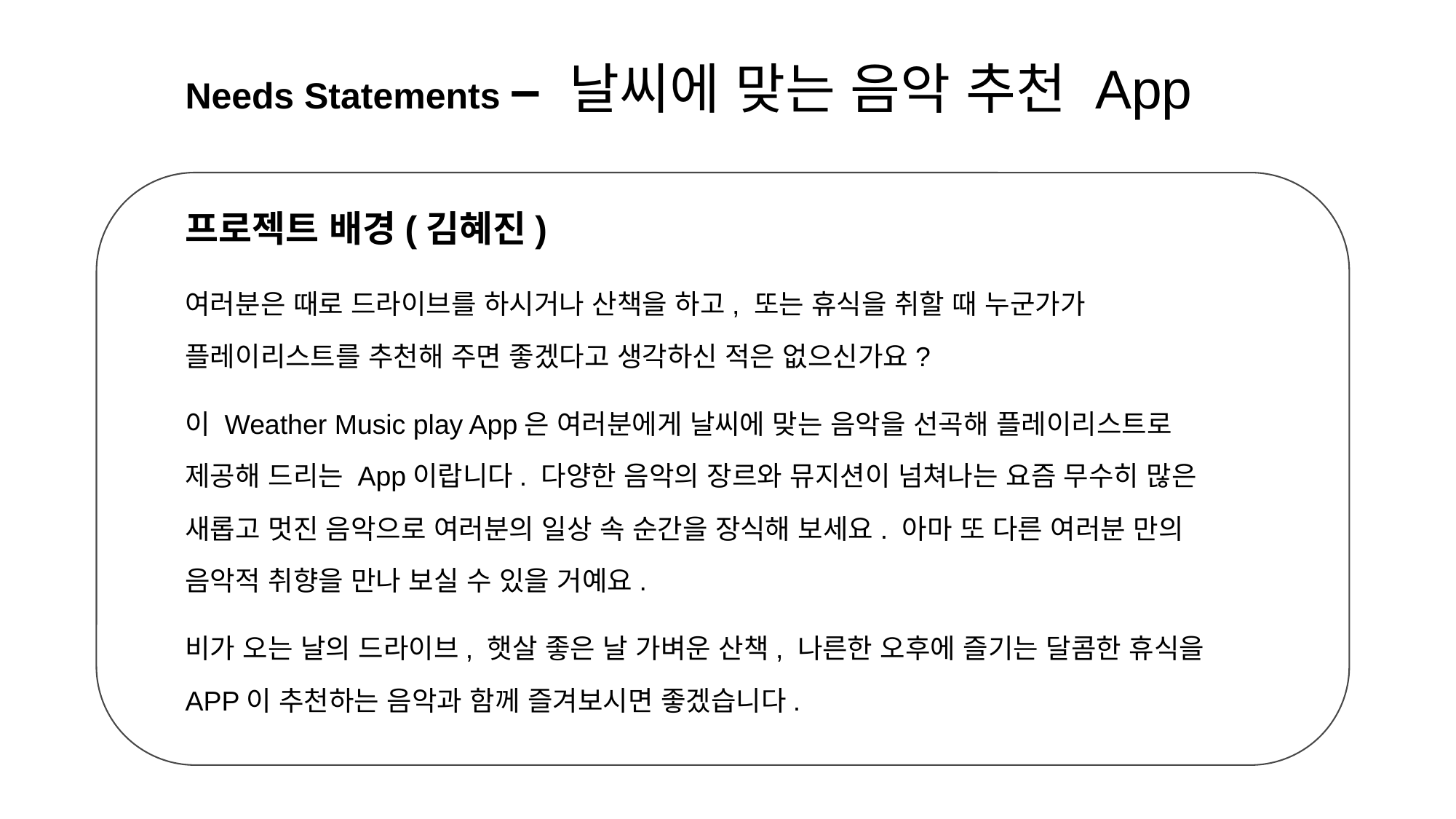

# Needs Statements – 날씨에 맞는 음악 추천 App

프로젝트 배경(김혜진)
여러분은 때로 드라이브를 하시거나 산책을 하고, 또는 휴식을 취할 때 누군가가 플레이리스트를 추천해 주면 좋겠다고 생각하신 적은 없으신가요?
이 Weather Music play App은 여러분에게 날씨에 맞는 음악을 선곡해 플레이리스트로 제공해 드리는 App이랍니다. 다양한 음악의 장르와 뮤지션이 넘쳐나는 요즘 무수히 많은 새롭고 멋진 음악으로 여러분의 일상 속 순간을 장식해 보세요. 아마 또 다른 여러분 만의 음악적 취향을 만나 보실 수 있을 거예요.
비가 오는 날의 드라이브, 햇살 좋은 날 가벼운 산책, 나른한 오후에 즐기는 달콤한 휴식을 APP이 추천하는 음악과 함께 즐겨보시면 좋겠습니다.